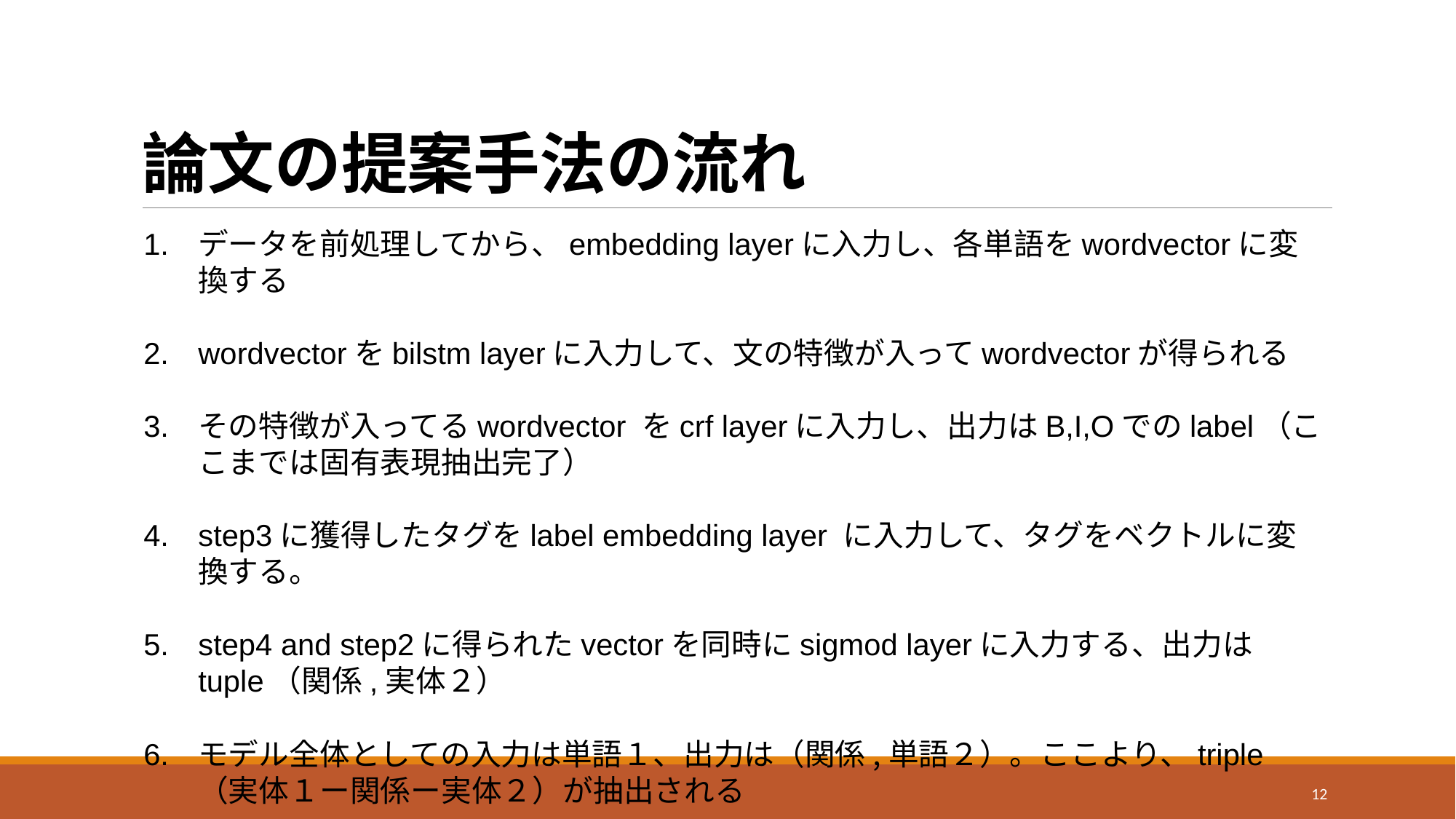

# 論文の提案手法の流れ
データを前処理してから、embedding layerに入力し、各単語をwordvectorに変換する

wordvectorをbilstm layerに入力して、文の特徴が入ってwordvectorが得られる

その特徴が入ってるwordvector をcrf layerに入力し、出力はB,I,Oでのlabel（ここまでは固有表現抽出完了）

step3に獲得したタグをlabel embedding layer に入力して、タグをベクトルに変換する。

step4 and step2に得られたvectorを同時にsigmod layerに入力する、出力は tuple（関係,実体２）

モデル全体としての入力は単語１、出力は（関係,単語２）。ここより、triple（実体１ー関係ー実体２）が抽出される

12